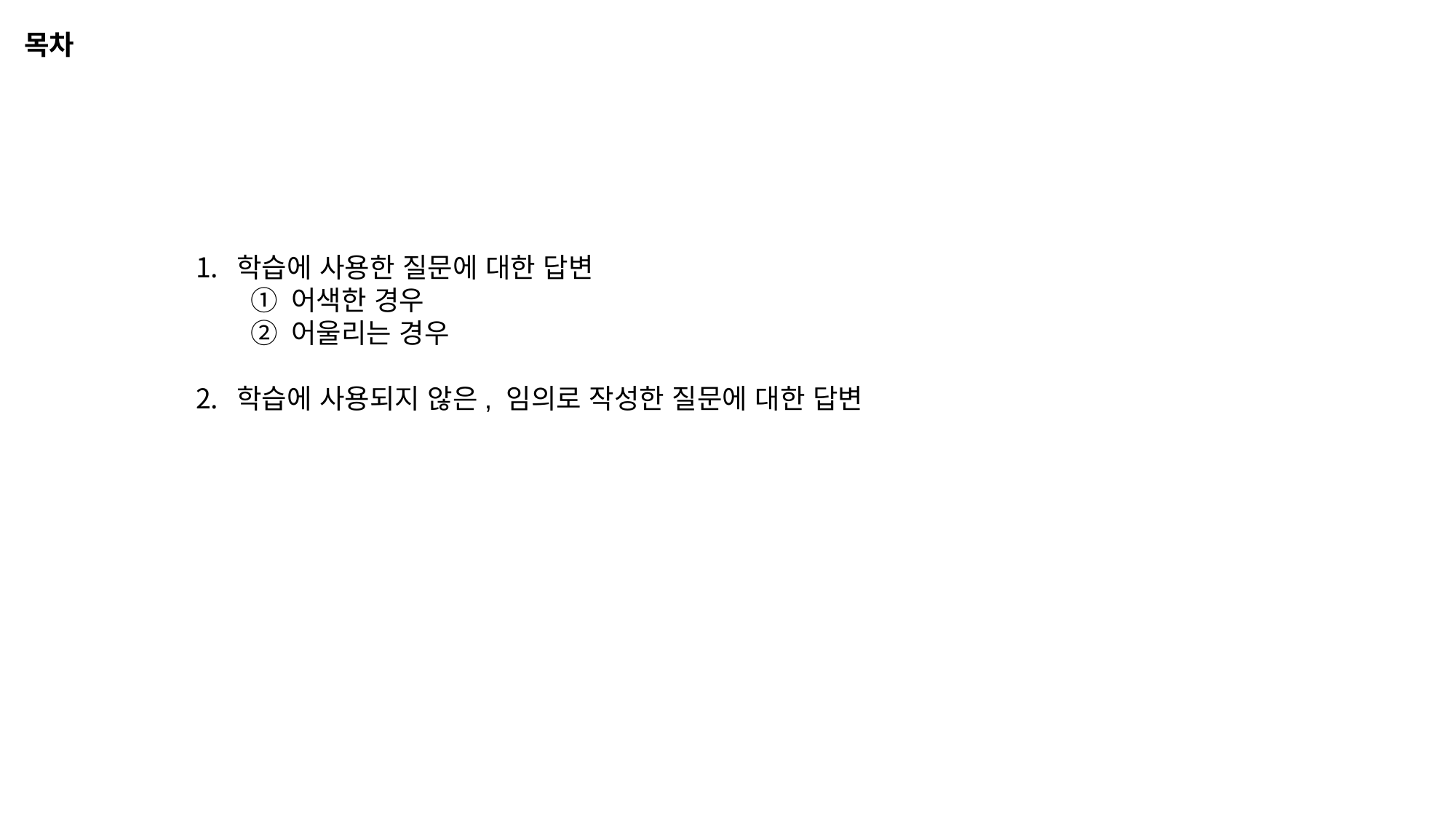

# 목차
학습에 사용한 질문에 대한 답변
어색한 경우
어울리는 경우

학습에 사용되지 않은, 임의로 작성한 질문에 대한 답변